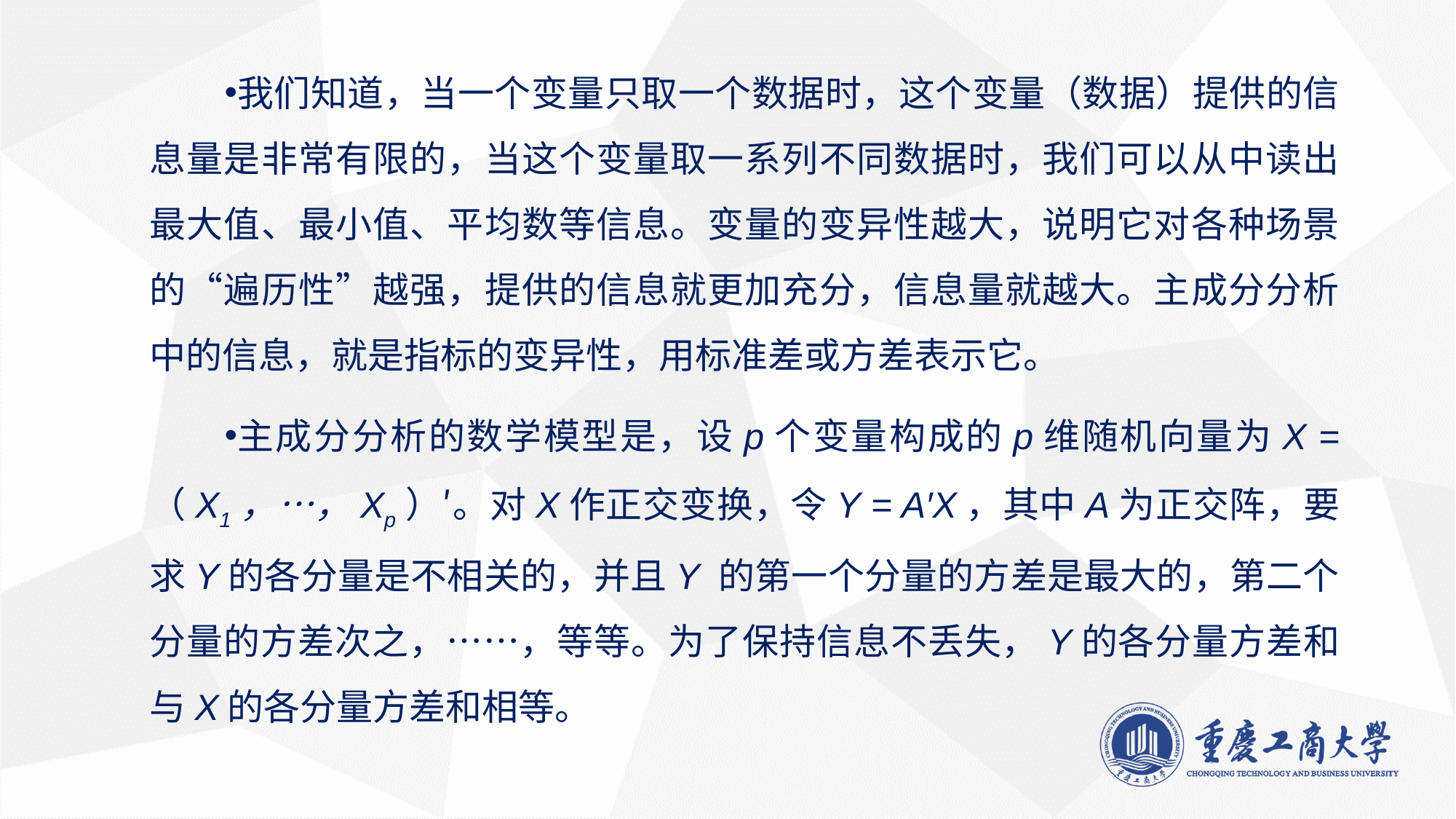

我们知道，当一个变量只取一个数据时，这个变量（数据）提供的信息量是非常有限的，当这个变量取一系列不同数据时，我们可以从中读出最大值、最小值、平均数等信息。变量的变异性越大，说明它对各种场景的“遍历性”越强，提供的信息就更加充分，信息量就越大。主成分分析中的信息，就是指标的变异性，用标准差或方差表示它。
主成分分析的数学模型是，设p个变量构成的p维随机向量为X = （X1，…，Xp）′。对X作正交变换，令Y = A′X，其中A为正交阵，要求Y的各分量是不相关的，并且Y 的第一个分量的方差是最大的，第二个分量的方差次之，……，等等。为了保持信息不丢失，Y的各分量方差和与X的各分量方差和相等。